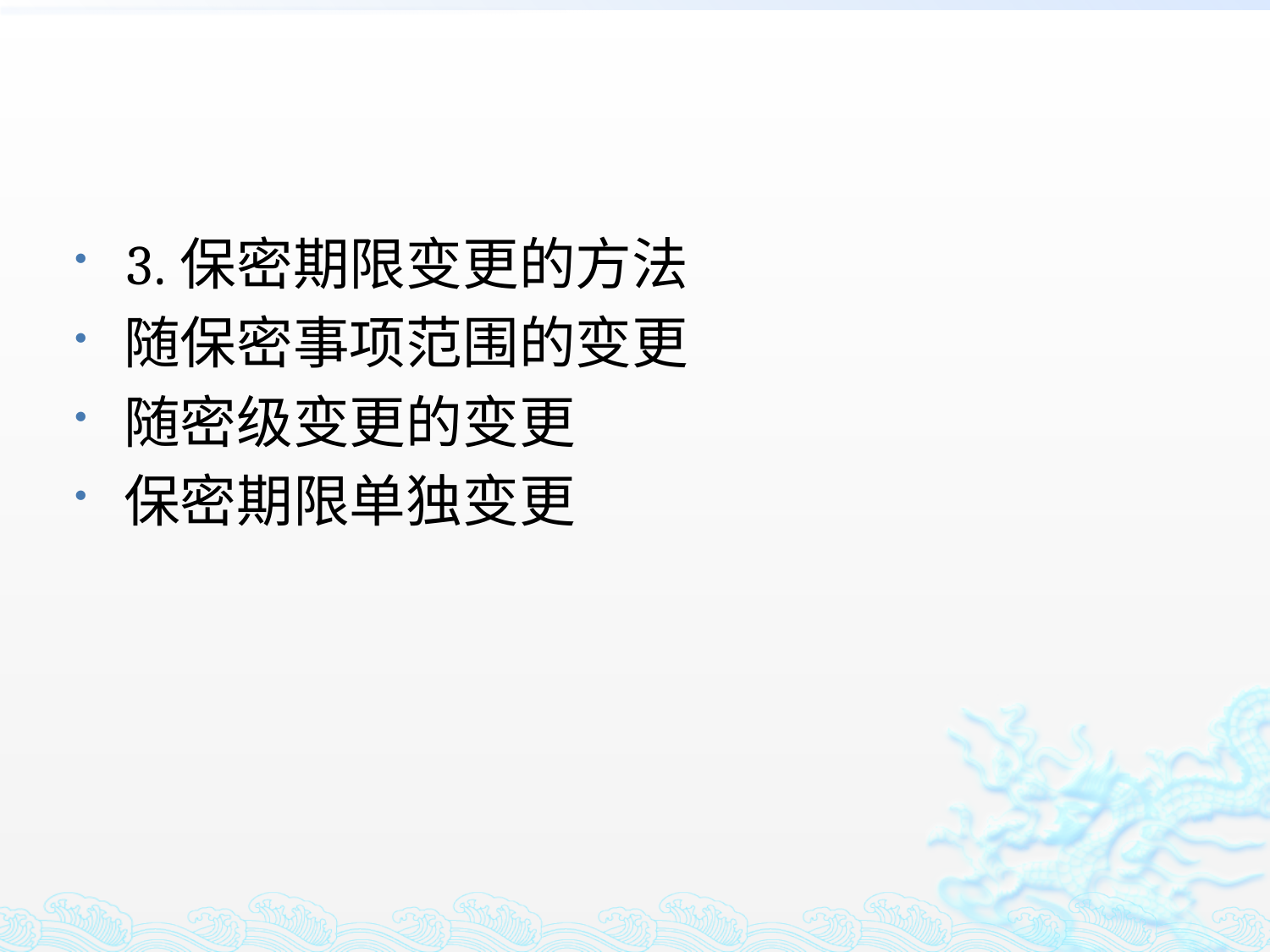

#
3.保密期限变更的方法
随保密事项范围的变更
随密级变更的变更
保密期限单独变更